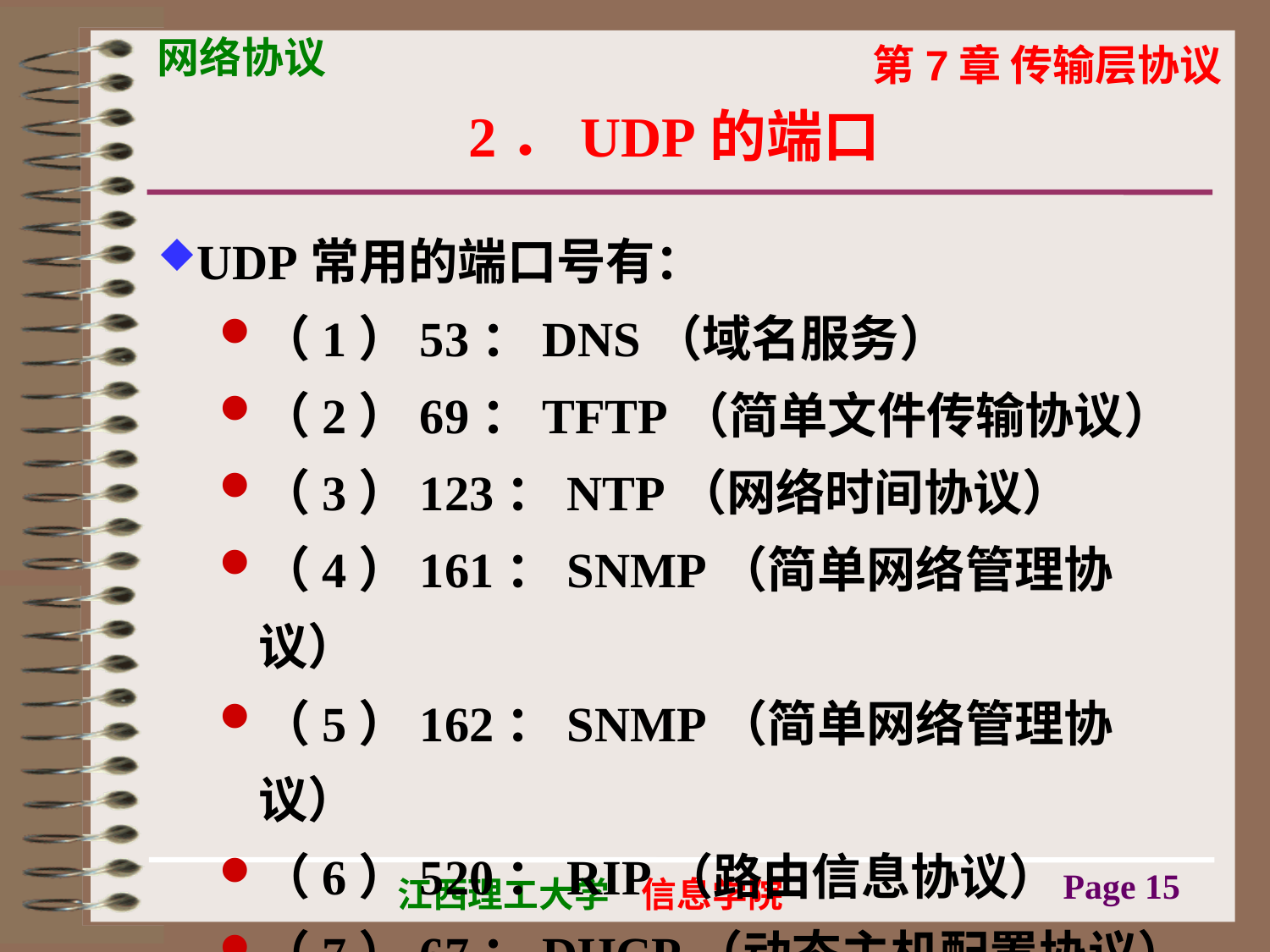

# 2．UDP的端口
UDP常用的端口号有：
（1）53：DNS（域名服务）
（2）69：TFTP（简单文件传输协议）
（3）123：NTP（网络时间协议）
（4）161：SNMP（简单网络管理协议）
（5）162：SNMP（简单网络管理协议）
（6）520：RIP（路由信息协议）
（7）67：DHCP（动态主机配置协议）
Page 15